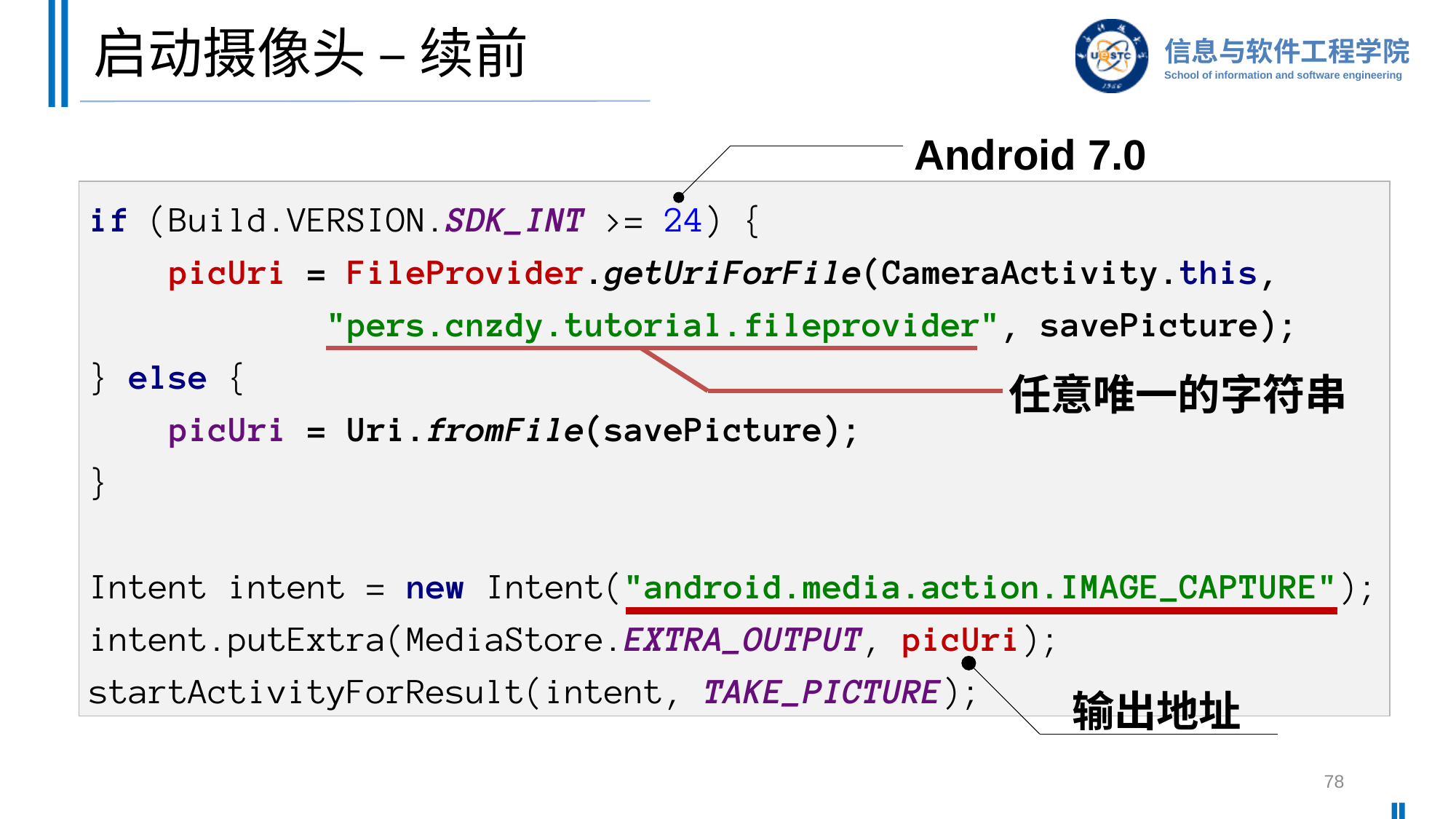

# 启动摄像头 – 续前
Android 7.0

if (Build.VERSION.SDK_INT >= 24) {
    picUri = FileProvider.getUriForFile(CameraActivity.this,
            "pers.cnzdy.tutorial.fileprovider", savePicture);
} else {
    picUri = Uri.fromFile(savePicture);
}
Intent intent = new Intent("android.media.action.IMAGE_CAPTURE");
intent.putExtra(MediaStore.EXTRA_OUTPUT, picUri);
startActivityForResult(intent, TAKE_PICTURE);
任意唯一的字符串

输出地址
78